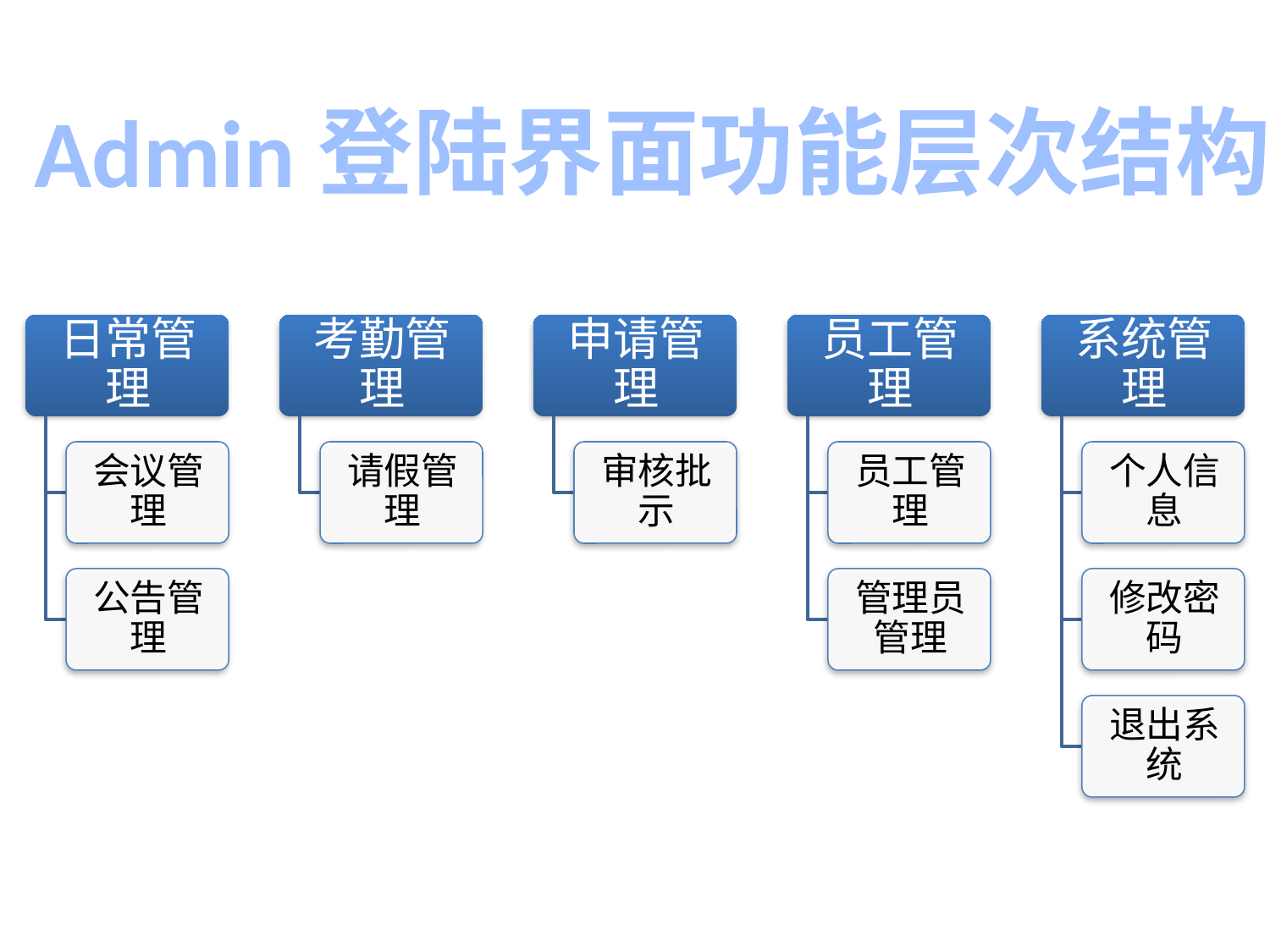

Admin登陆界面功能层次结构
日常管理
会议管理
公告管理
考勤管理
请假管理
申请管理
审核批示
员工管理
员工管理
管理员管理
系统管理
个人信息
修改密码
退出系统